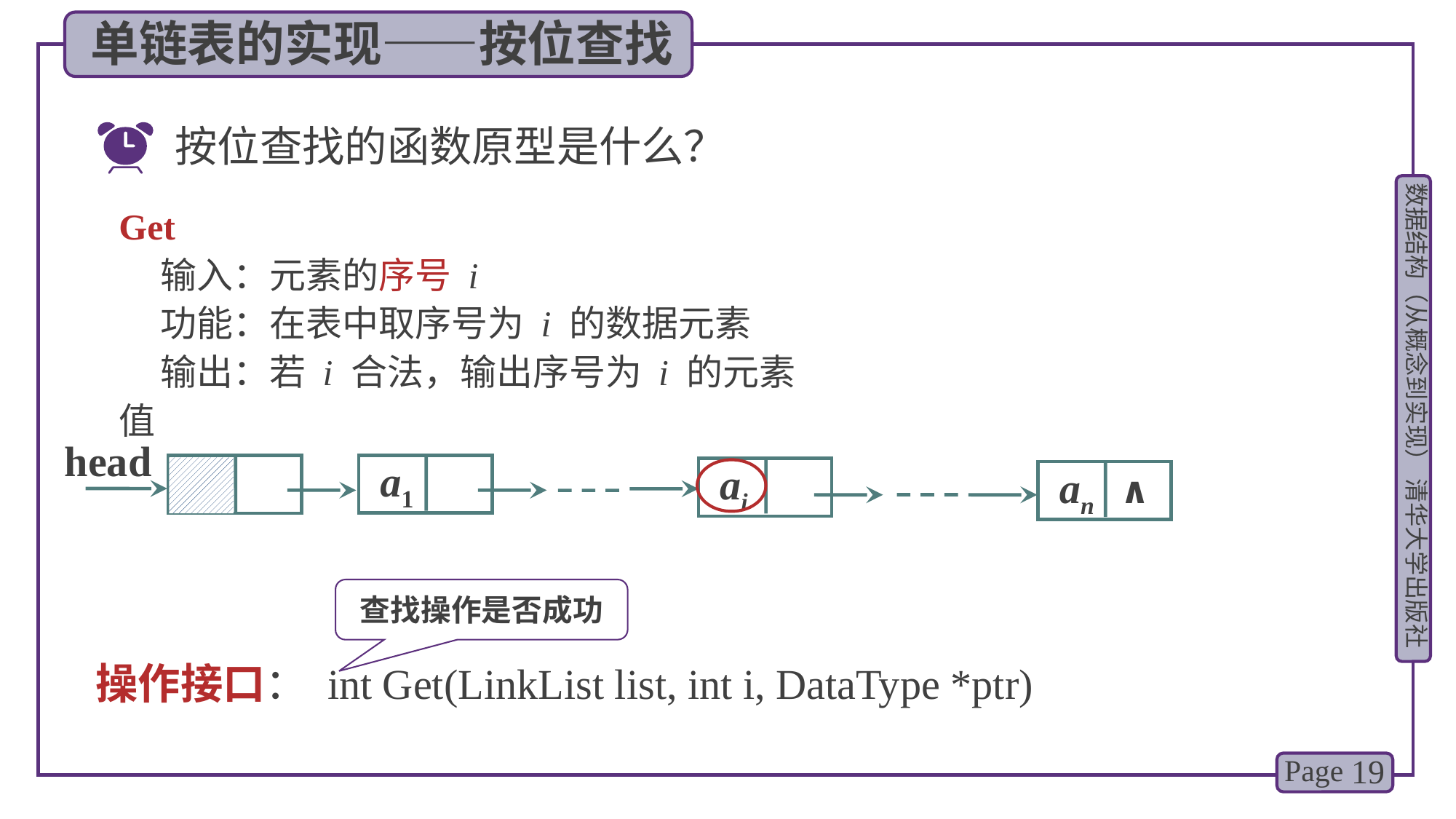

单链表的实现——按位查找

按位查找的函数原型是什么？

Get
    输入：元素的序号 i
    功能：在表中取序号为 i 的数据元素
    输出：若 i 合法，输出序号为 i 的元素值
head

 a1

 ai

∧
 an

查找操作是否成功
操作接口： int Get(LinkList list, int i, DataType *ptr)